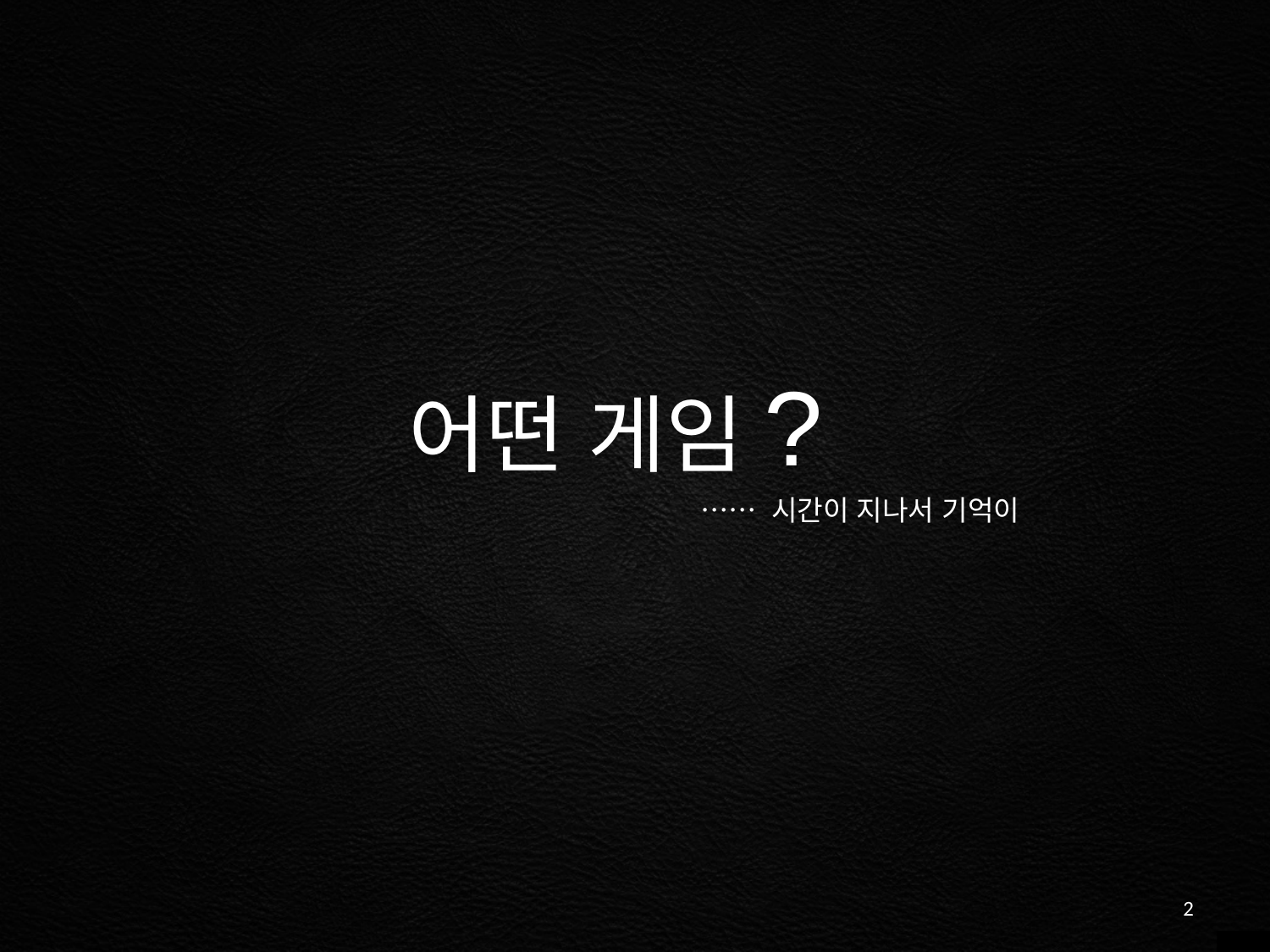

어떤 게임?
					         …… 시간이 지나서 기억이
2